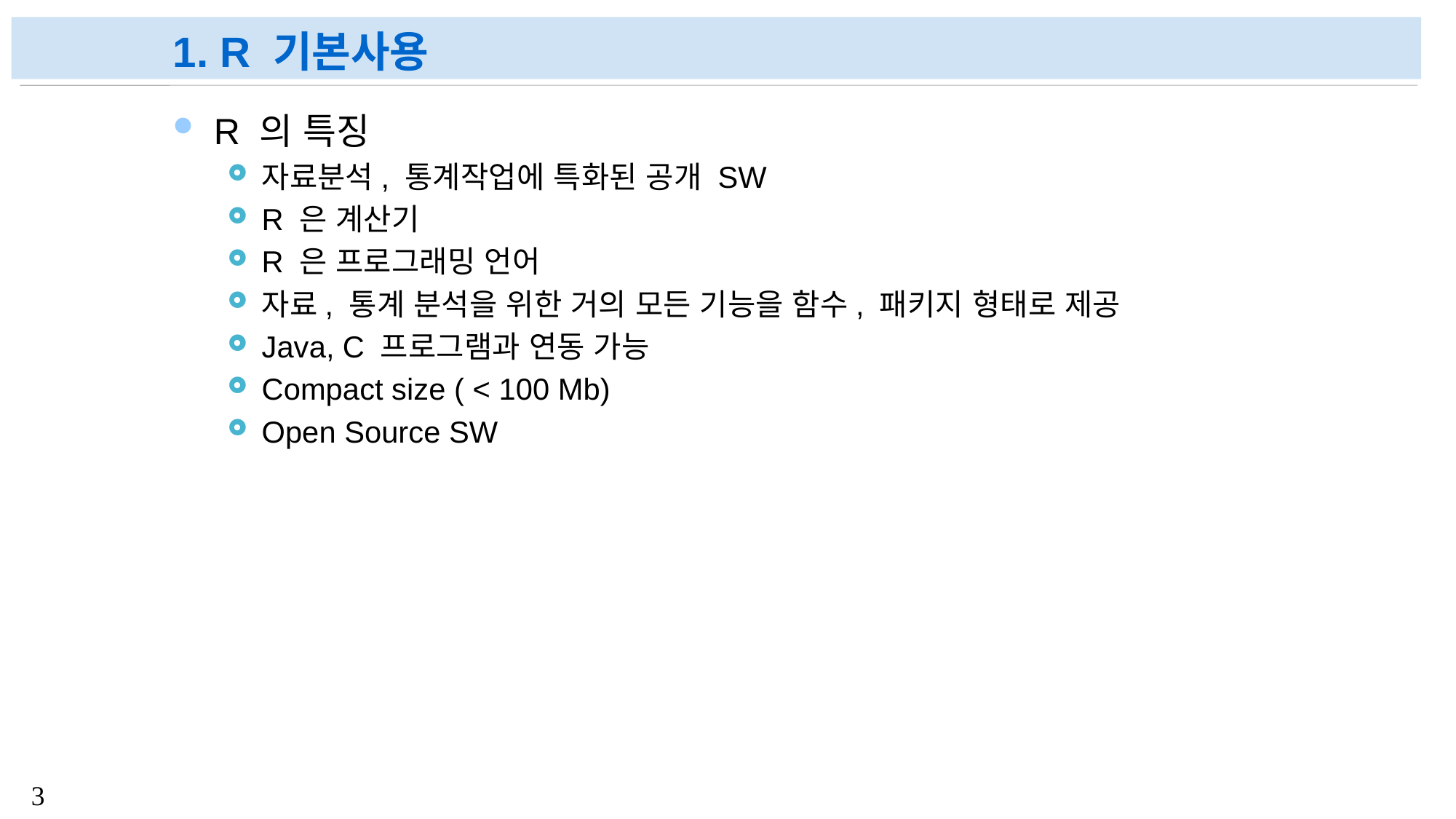

# 1. R 기본사용
R 의 특징
자료분석, 통계작업에 특화된 공개 SW
R 은 계산기
R 은 프로그래밍 언어
자료, 통계 분석을 위한 거의 모든 기능을 함수, 패키지 형태로 제공
Java, C 프로그램과 연동 가능
Compact size ( < 100 Mb)
Open Source SW